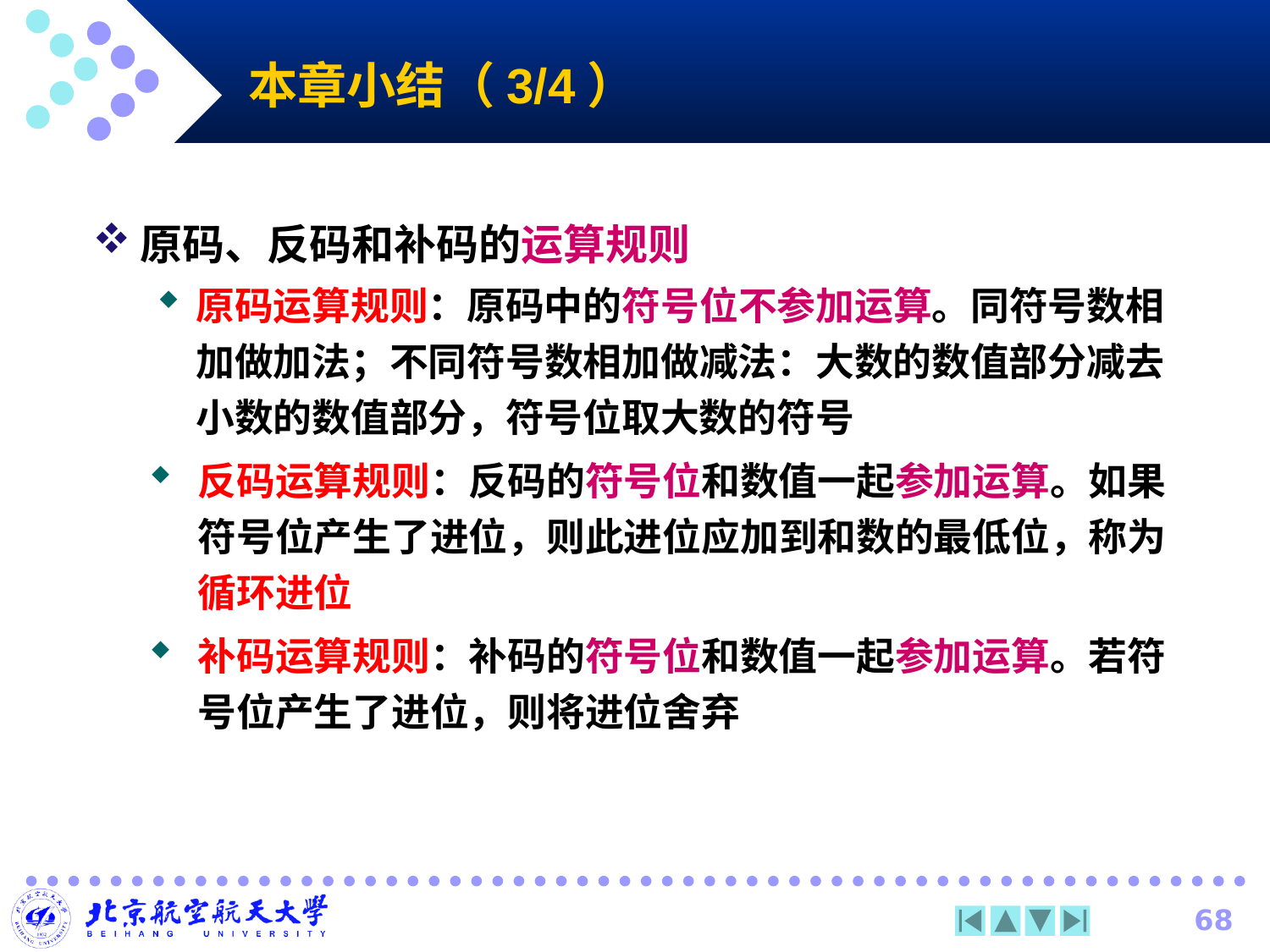

# 本章小结（3/4）
原码、反码和补码的运算规则
原码运算规则：原码中的符号位不参加运算。同符号数相加做加法；不同符号数相加做减法：大数的数值部分减去小数的数值部分，符号位取大数的符号
反码运算规则：反码的符号位和数值一起参加运算。如果符号位产生了进位，则此进位应加到和数的最低位，称为循环进位
补码运算规则：补码的符号位和数值一起参加运算。若符号位产生了进位，则将进位舍弃

68